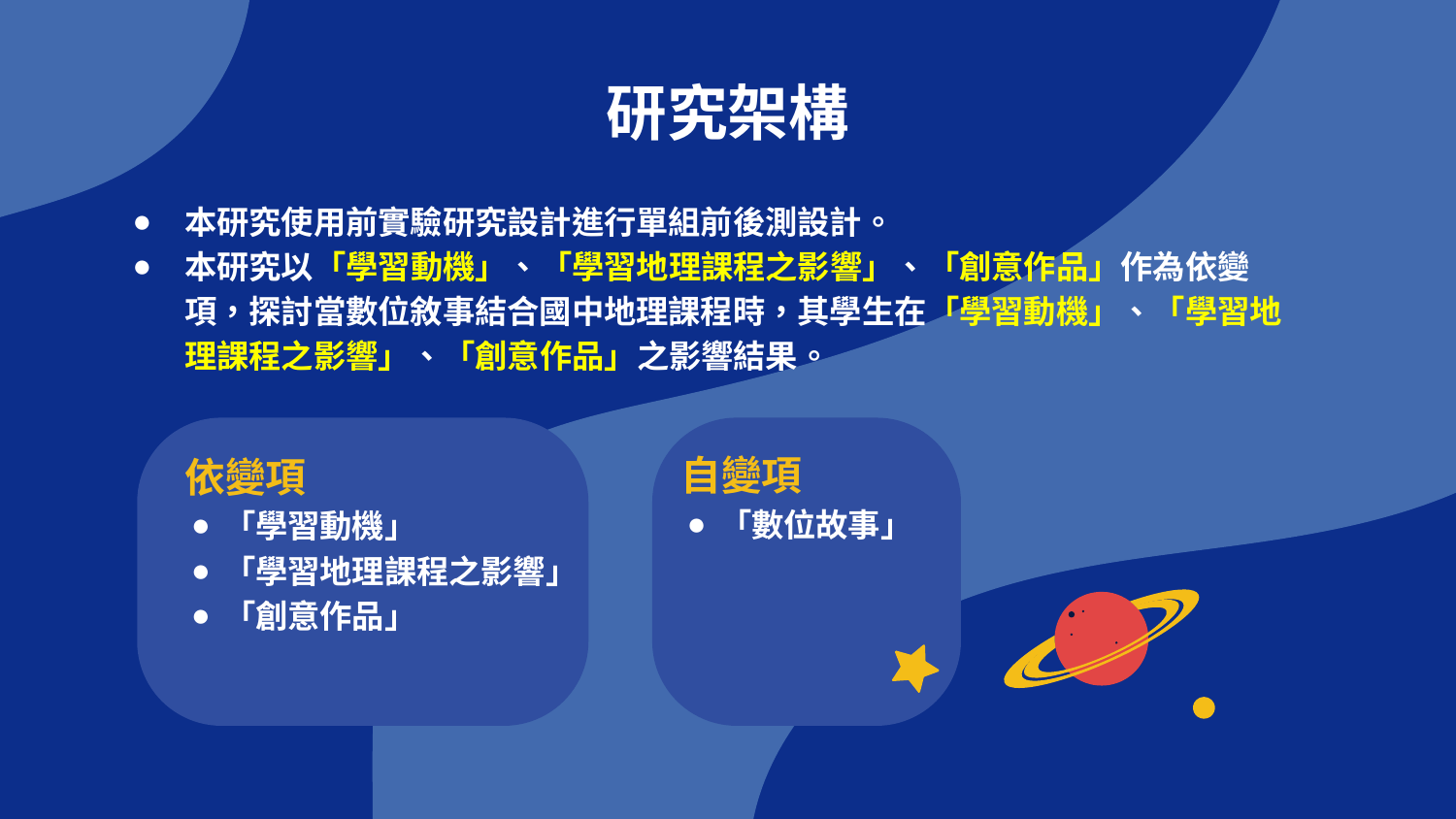

# 研究架構
本研究使用前實驗研究設計進行單組前後測設計。
本研究以「學習動機」、「學習地理課程之影響」、「創意作品」作為依變項，探討當數位敘事結合國中地理課程時，其學生在「學習動機」、「學習地理課程之影響」、「創意作品」之影響結果。

依變項
「學習動機」
「學習地理課程之影響」
「創意作品」

自變項
「數位故事」